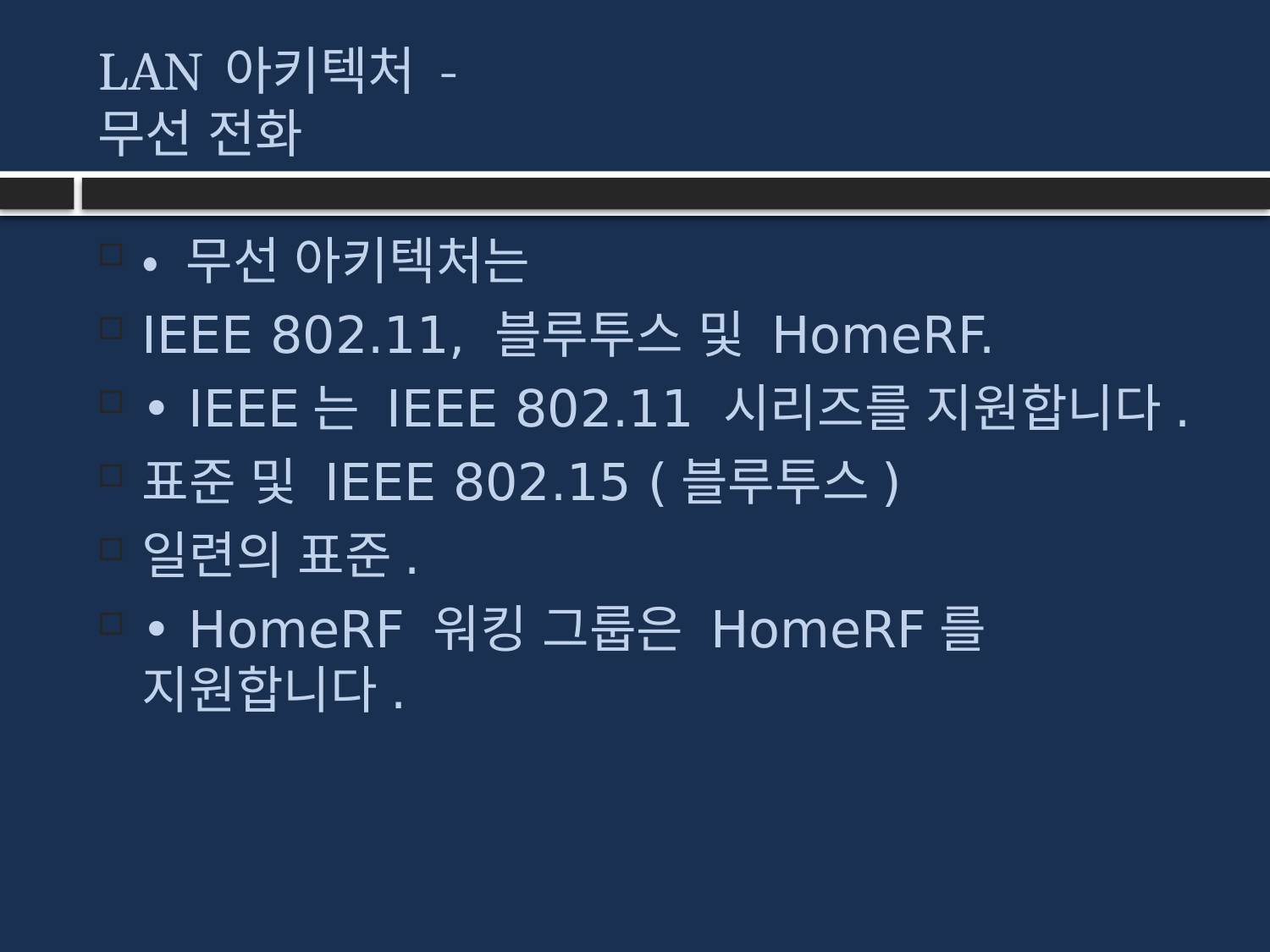

# LAN 아키텍처 - 무선 전화
• 무선 아키텍처는
IEEE 802.11, 블루투스 및 HomeRF.
• IEEE는 IEEE 802.11 시리즈를 지원합니다.
표준 및 IEEE 802.15 (블루투스)
일련의 표준.
• HomeRF 워킹 그룹은 HomeRF를 지원합니다.